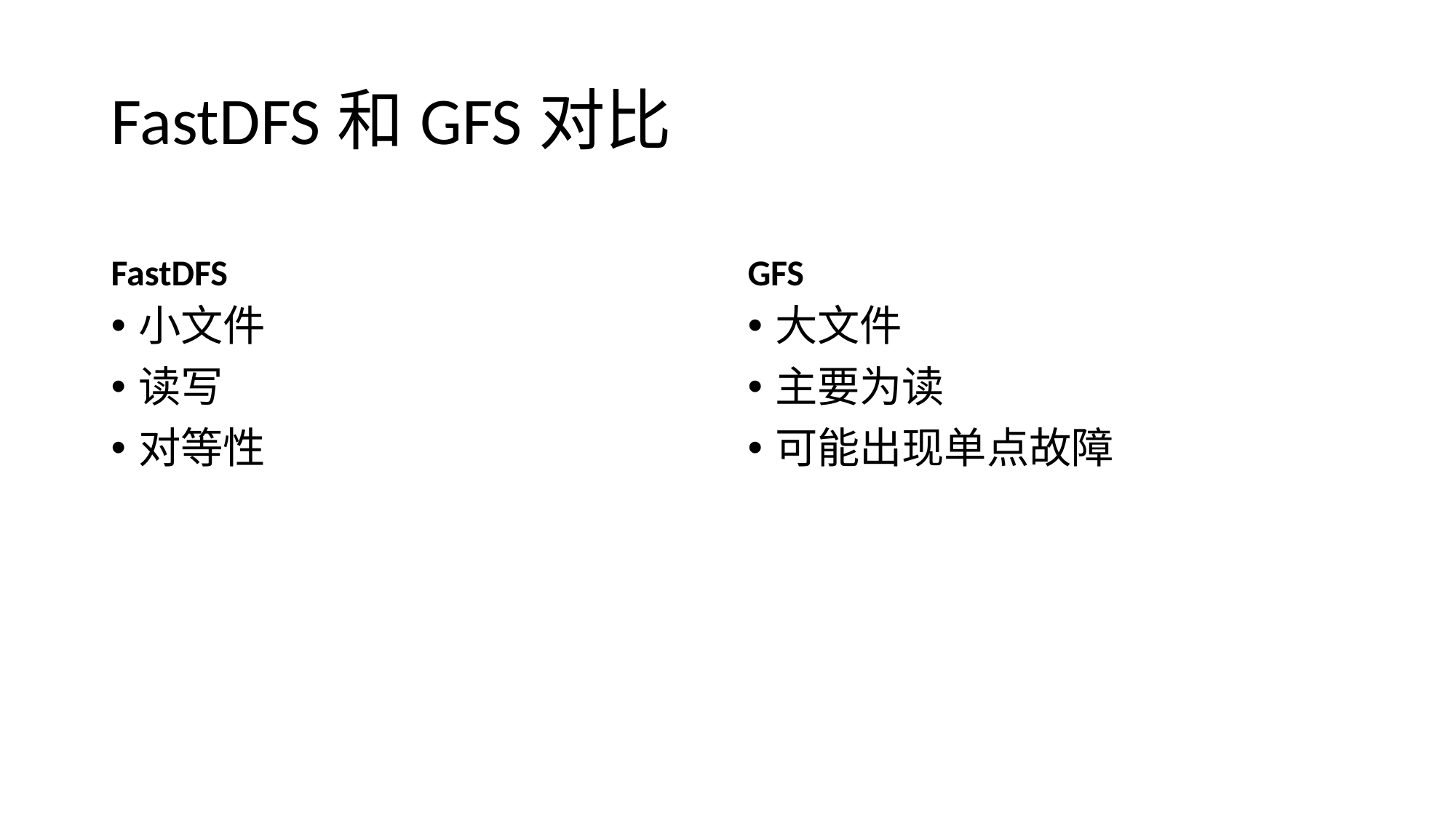

# FastDFS和GFS对比
FastDFS
GFS
小文件
读写
对等性
大文件
主要为读
可能出现单点故障